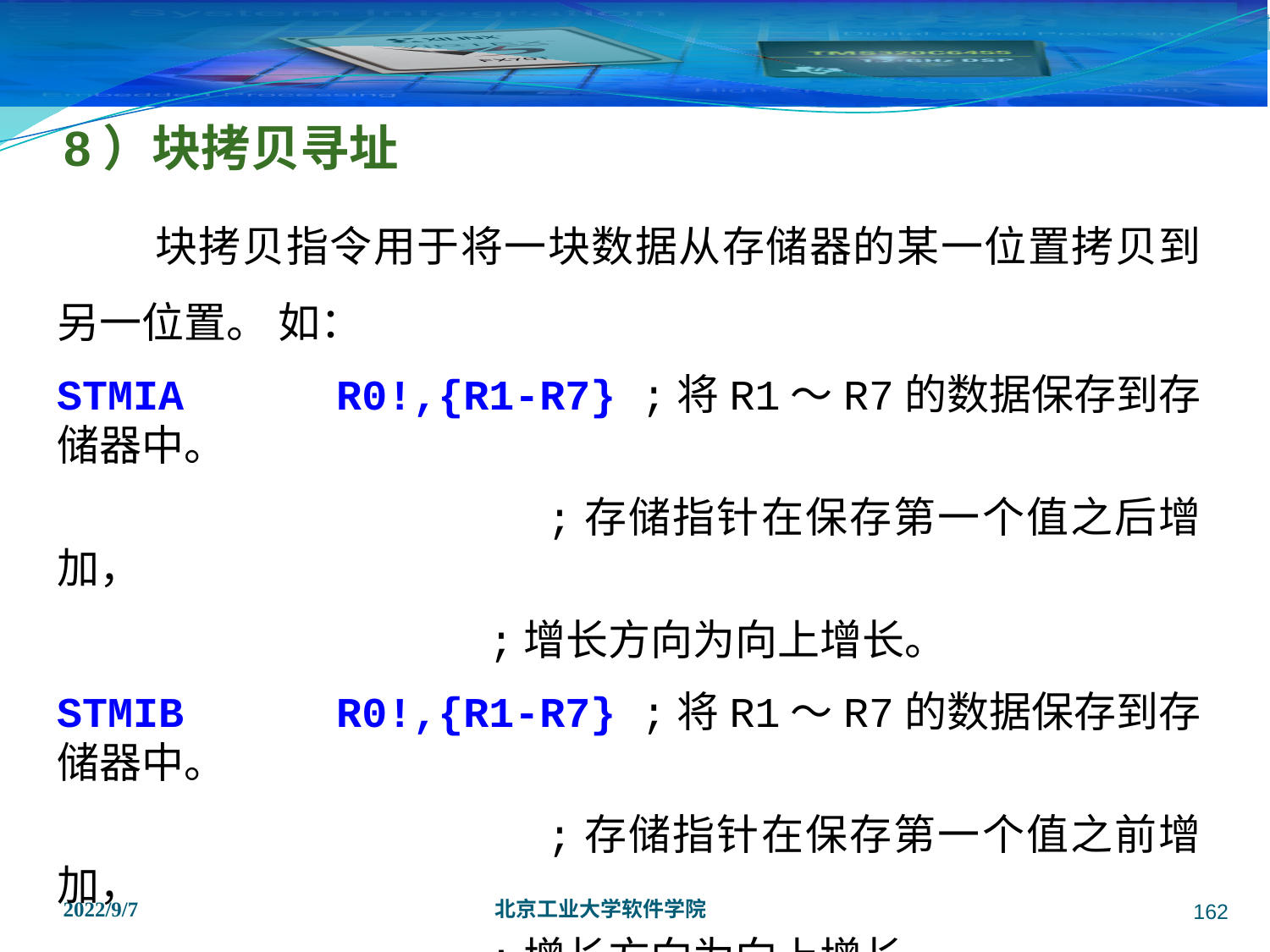

# 8）块拷贝寻址
        块拷贝指令用于将一块数据从存储器的某一位置拷贝到另一位置。 如：
STMIA	 R0!,{R1-R7} ;将R1～R7的数据保存到存储器中。
			    ;存储指针在保存第一个值之后增加，
			  ;增长方向为向上增长。
STMIB	 R0!,{R1-R7} ;将R1～R7的数据保存到存储器中。
			    ;存储指针在保存第一个值之前增加，
			  ;增长方向为向上增长。